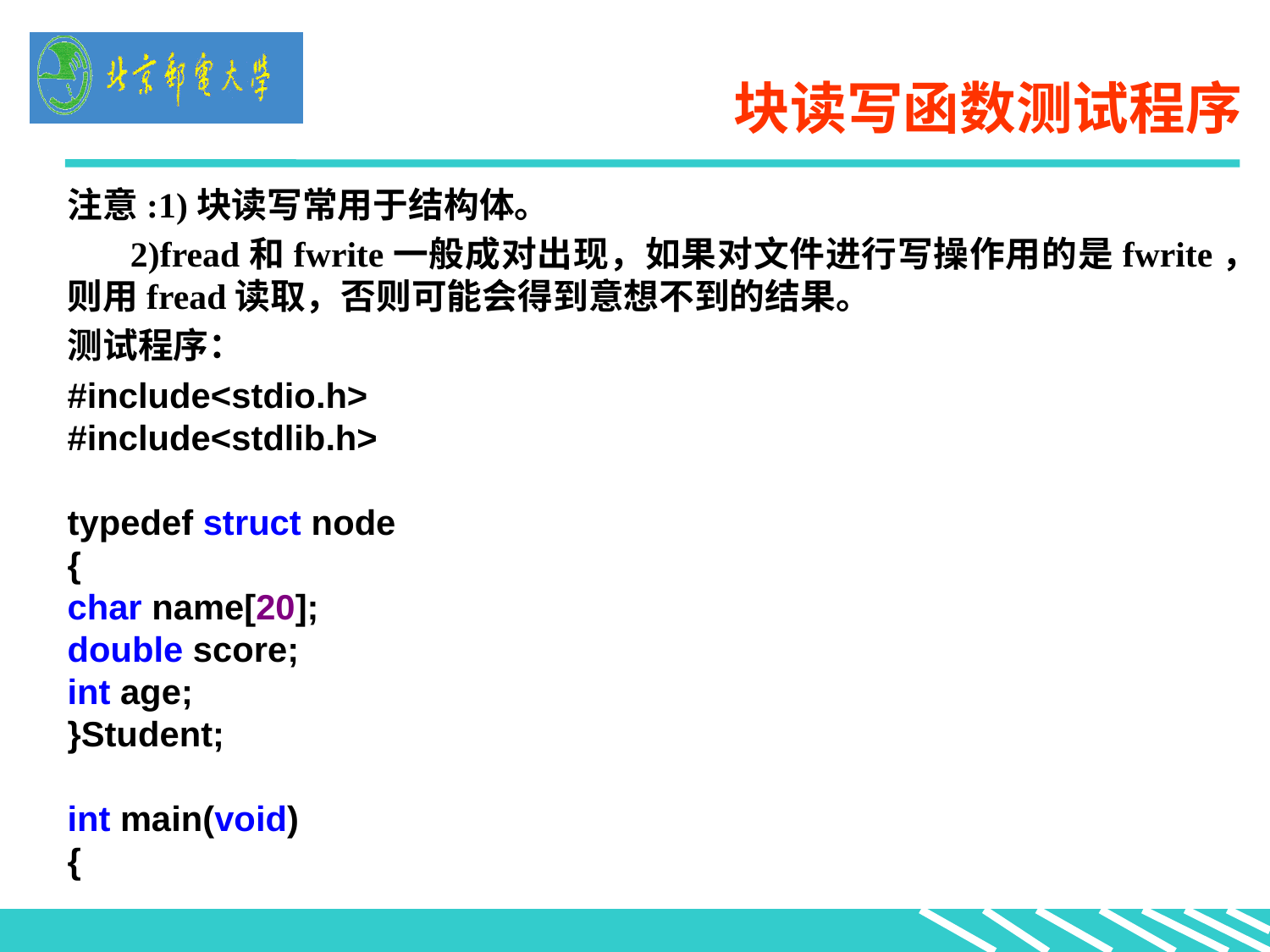

# 块读写函数测试程序
注意:1)块读写常用于结构体。
       2)fread和fwrite一般成对出现，如果对文件进行写操作用的是fwrite，则用fread读取，否则可能会得到意想不到的结果。
测试程序：
#include<stdio.h>
#include<stdlib.h>
typedef struct node
{
char name[20];
double score;
int age;
}Student;
int main(void)
{
26